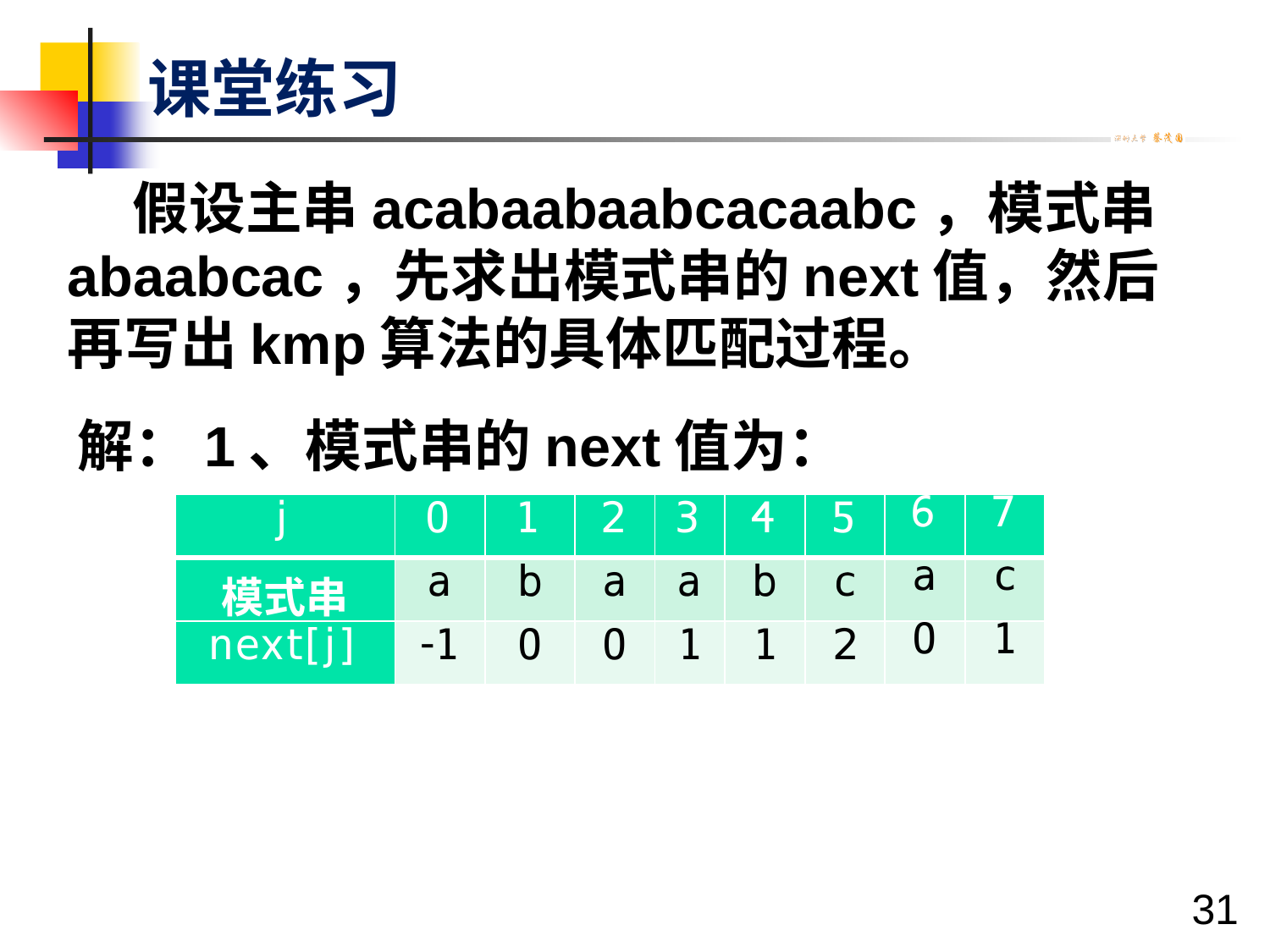

课堂练习
    假设主串acabaabaabcacaabc，模式串abaabcac，先求出模式串的next值，然后再写出kmp算法的具体匹配过程。
解：1、模式串的next值为：
| j | 0 | 1 | 2 | 3 | 4 | 5 | 6 | 7 |
| --- | --- | --- | --- | --- | --- | --- | --- | --- |
| 模式串 | a | b | a | a | b | c | a | c |
| next[j] | -1 | 0 | 0 | 1 | 1 | 2 | 0 | 1 |
31